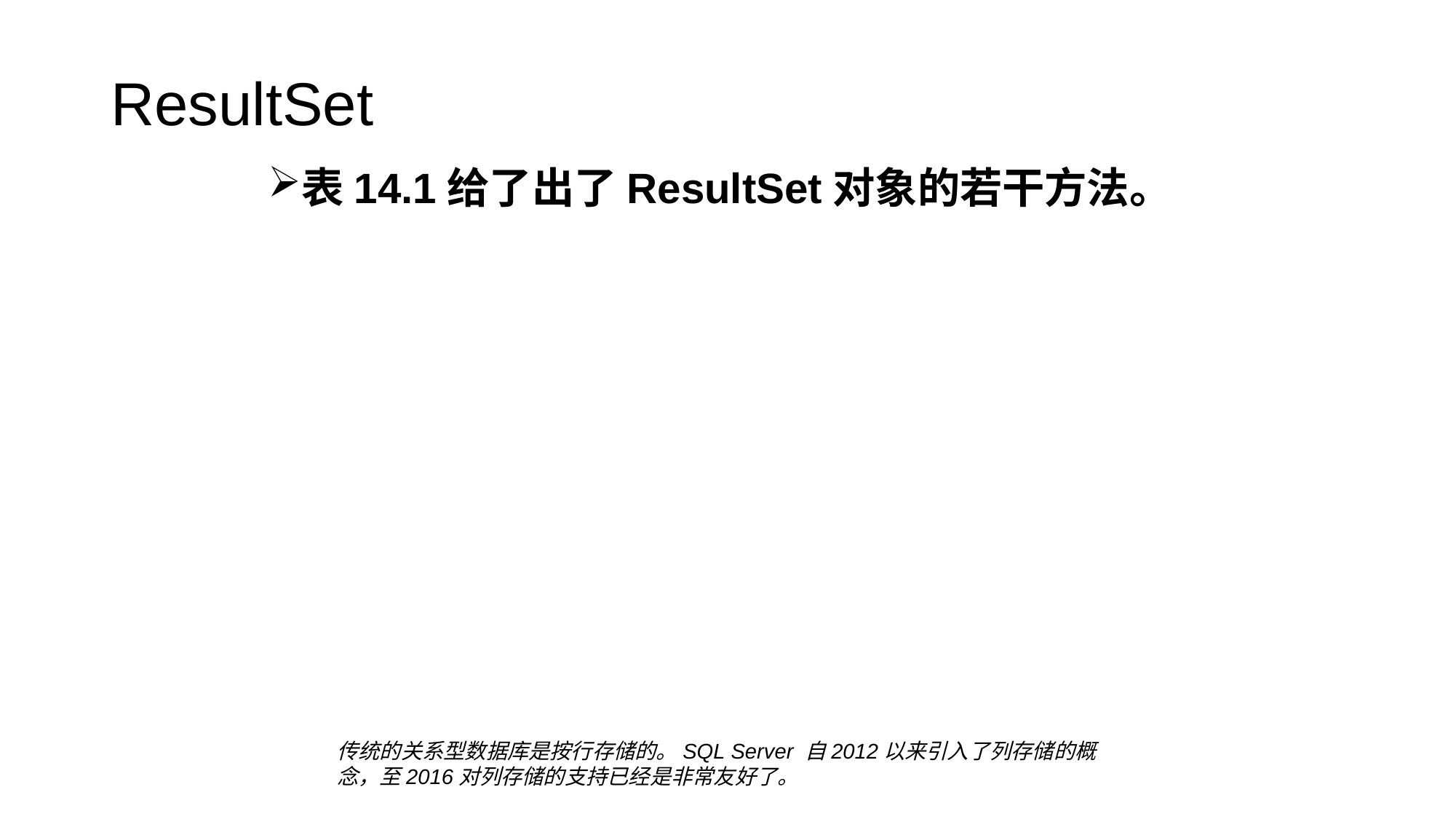

# ResultSet
表14.1给了出了ResultSet对象的若干方法。

传统的关系型数据库是按行存储的。SQL Server 自2012以来引入了列存储的概念，至2016对列存储的支持已经是非常友好了。
32